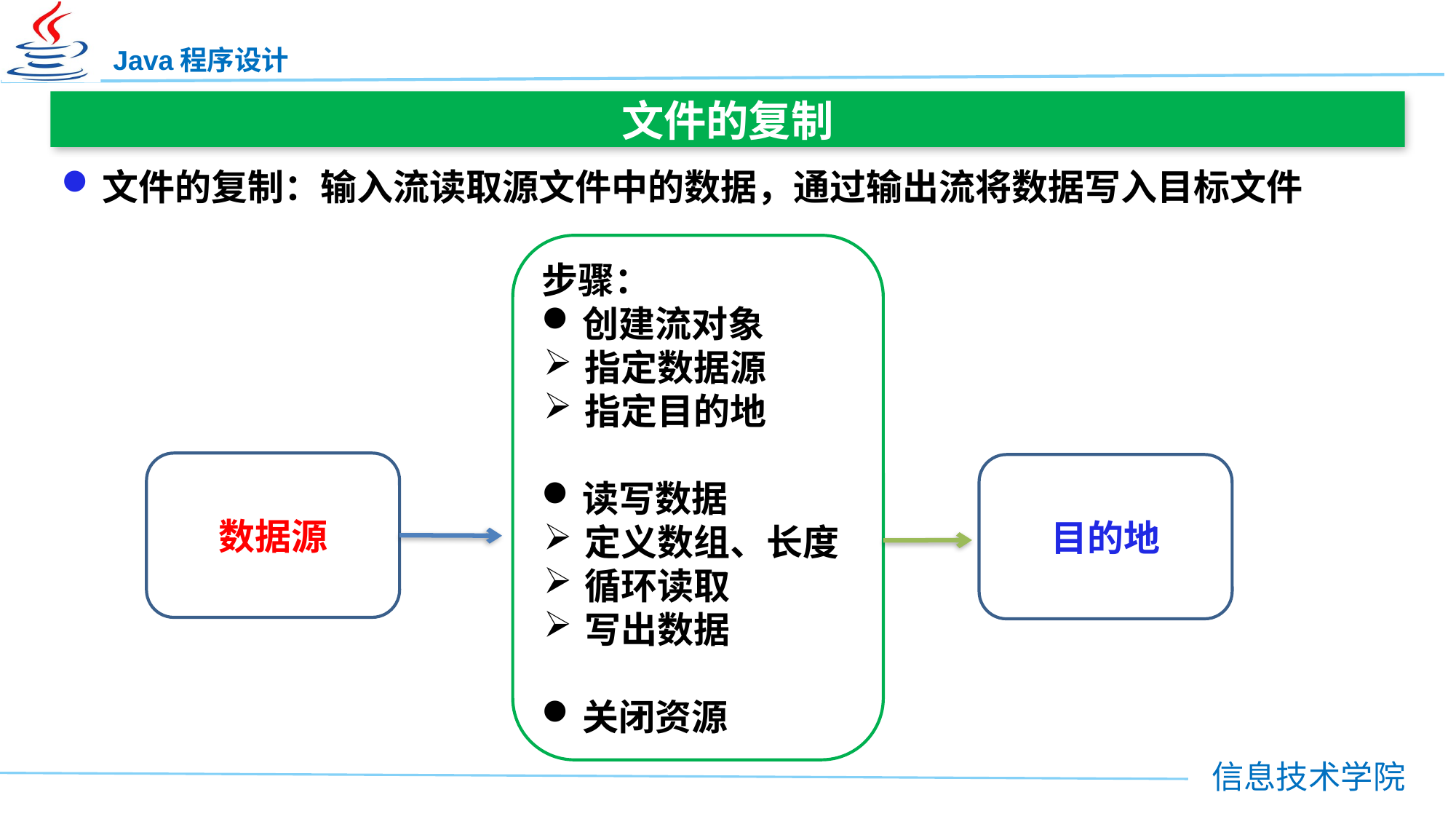

文件的复制
文件的复制：输入流读取源文件中的数据，通过输出流将数据写入目标文件
步骤：
创建流对象
指定数据源
指定目的地

读写数据
定义数组、长度
循环读取
写出数据

关闭资源
数据源
目的地